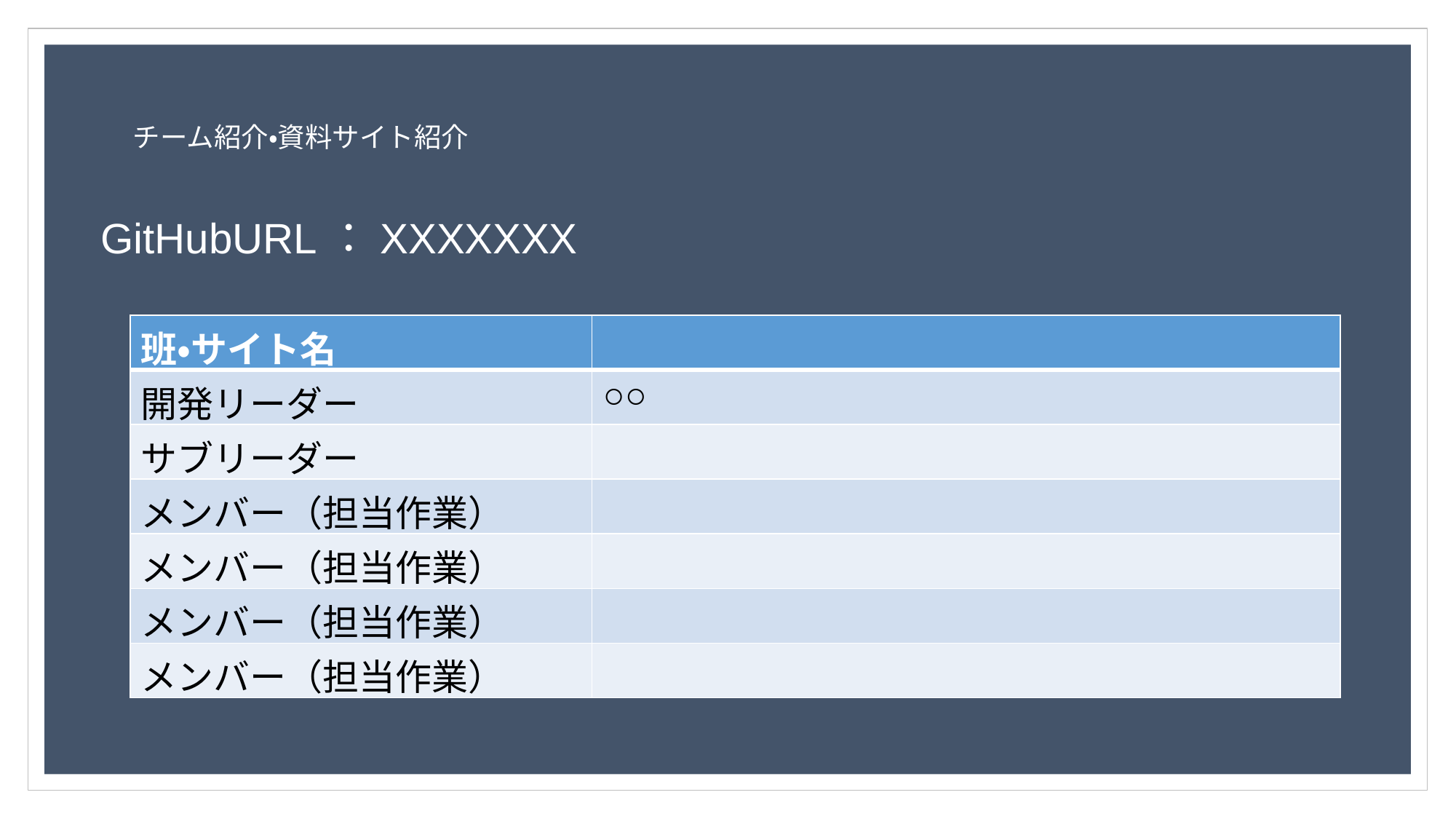

チーム紹介・資料サイト紹介
GitHubURL：XXXXXXX
| 班・サイト名 |  |
| --- | --- |
| 開発リーダー | ○○ |
| サブリーダー |  |
| メンバー（担当作業） |  |
| メンバー（担当作業） |  |
| メンバー（担当作業） |  |
| メンバー（担当作業） |  |